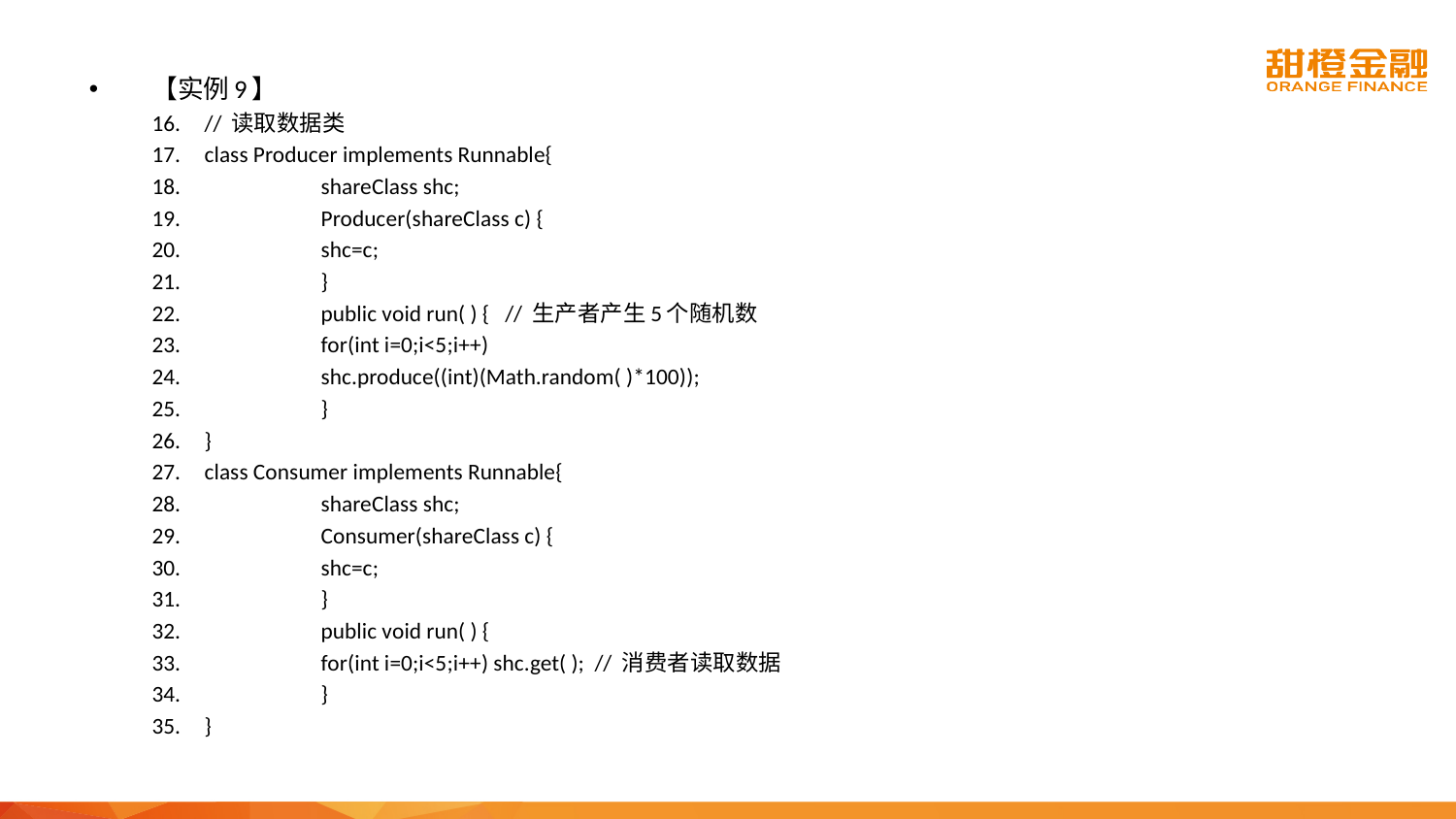

【实例9】
// 读取数据类
class Producer implements Runnable{
	shareClass shc;
	Producer(shareClass c) {
		shc=c;
	}
	public void run( ) {   // 生产者产生5个随机数
		for(int i=0;i<5;i++)
		shc.produce((int)(Math.random( )*100));
	}
}
class Consumer implements Runnable{
	shareClass shc;
	Consumer(shareClass c) {
		shc=c;
	}
	public void run( ) {
		for(int i=0;i<5;i++) shc.get( );  // 消费者读取数据
	}
}